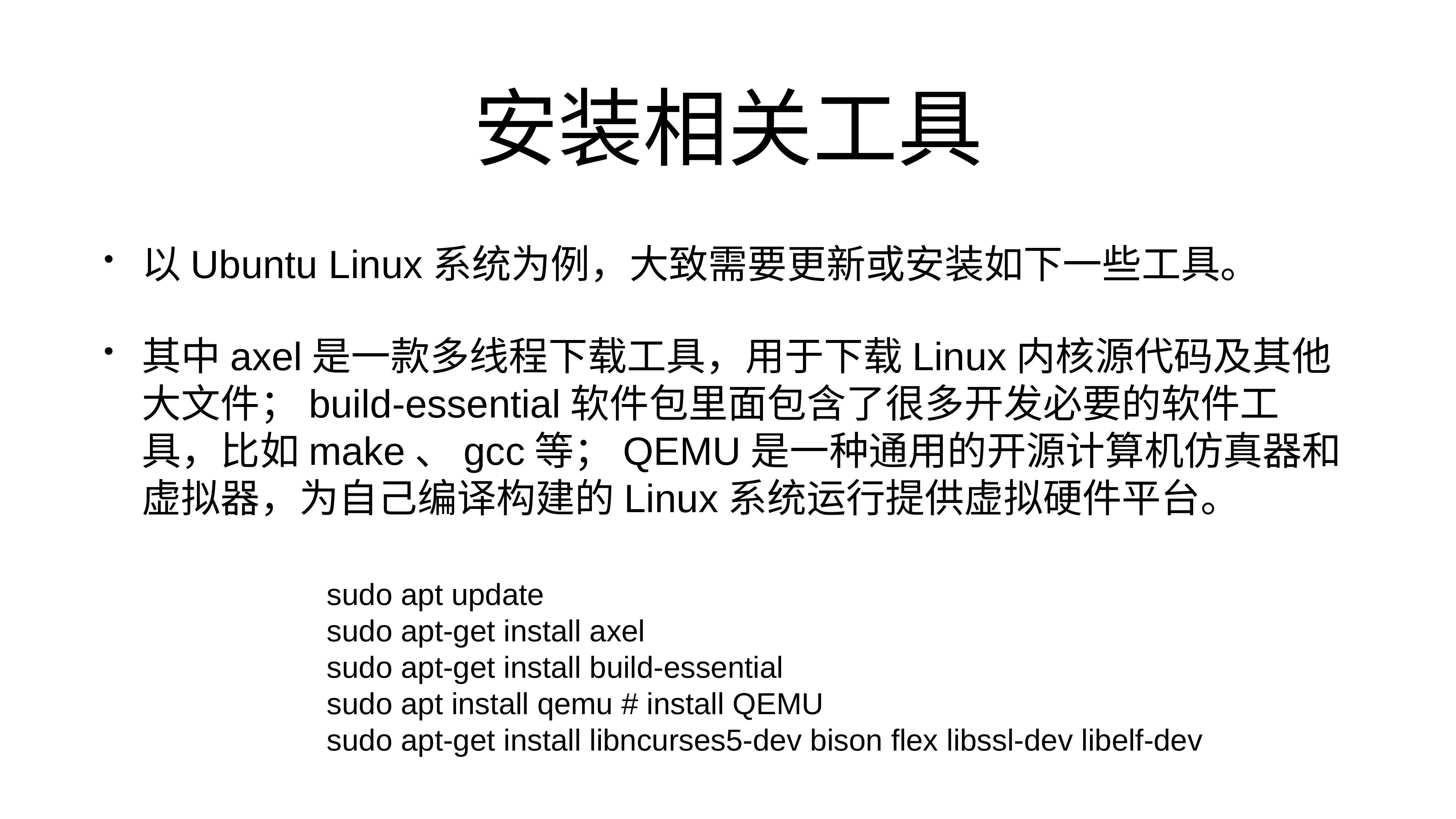

# 安装相关工具
以Ubuntu Linux系统为例，大致需要更新或安装如下一些工具。
其中axel是一款多线程下载工具，用于下载Linux内核源代码及其他大文件；build-essential软件包里面包含了很多开发必要的软件工具，比如make、gcc等；QEMU是一种通用的开源计算机仿真器和虚拟器，为自己编译构建的Linux系统运行提供虚拟硬件平台。
sudo apt update
sudo apt-get install axel
sudo apt-get install build-essential
sudo apt install qemu # install QEMU
sudo apt-get install libncurses5-dev bison flex libssl-dev libelf-dev